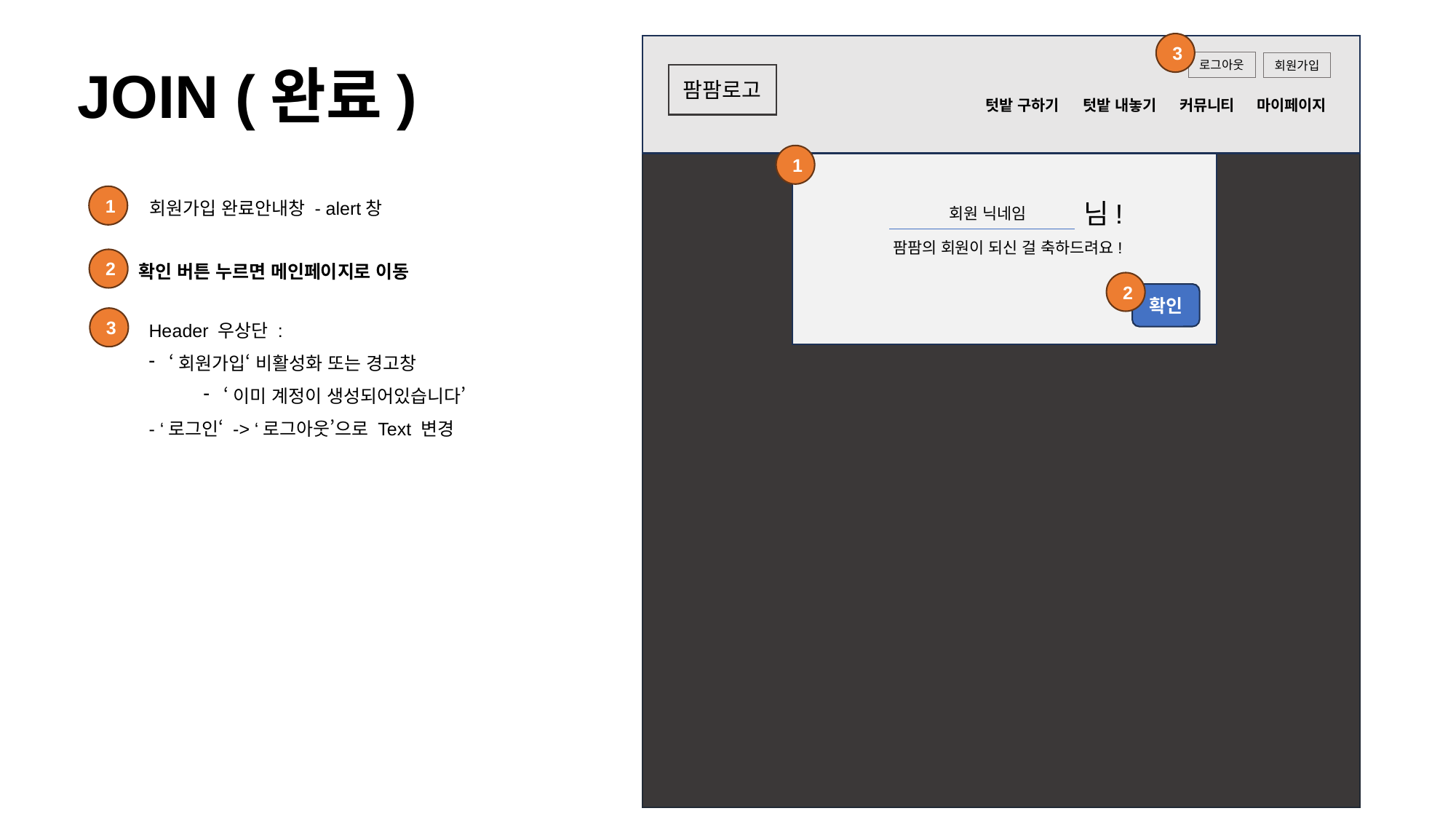

3

JOIN (완료)
로그아웃
로그아웃
회원가입
팜팜로고

텃밭 구하기
텃밭 내놓기
커뮤니티
마이페이지
1

님!
회원 닉네임
팜팜의 회원이 되신 걸 축하드려요!
확인
1
1
회원가입 완료안내창 - alert창
2
확인 버튼 누르면 메인페이지로 이동
2
Header 우상단 :
‘회원가입‘ 비활성화 또는 경고창
‘이미 계정이 생성되어있습니다’
- ‘로그인‘ -> ‘로그아웃’으로 Text 변경
3